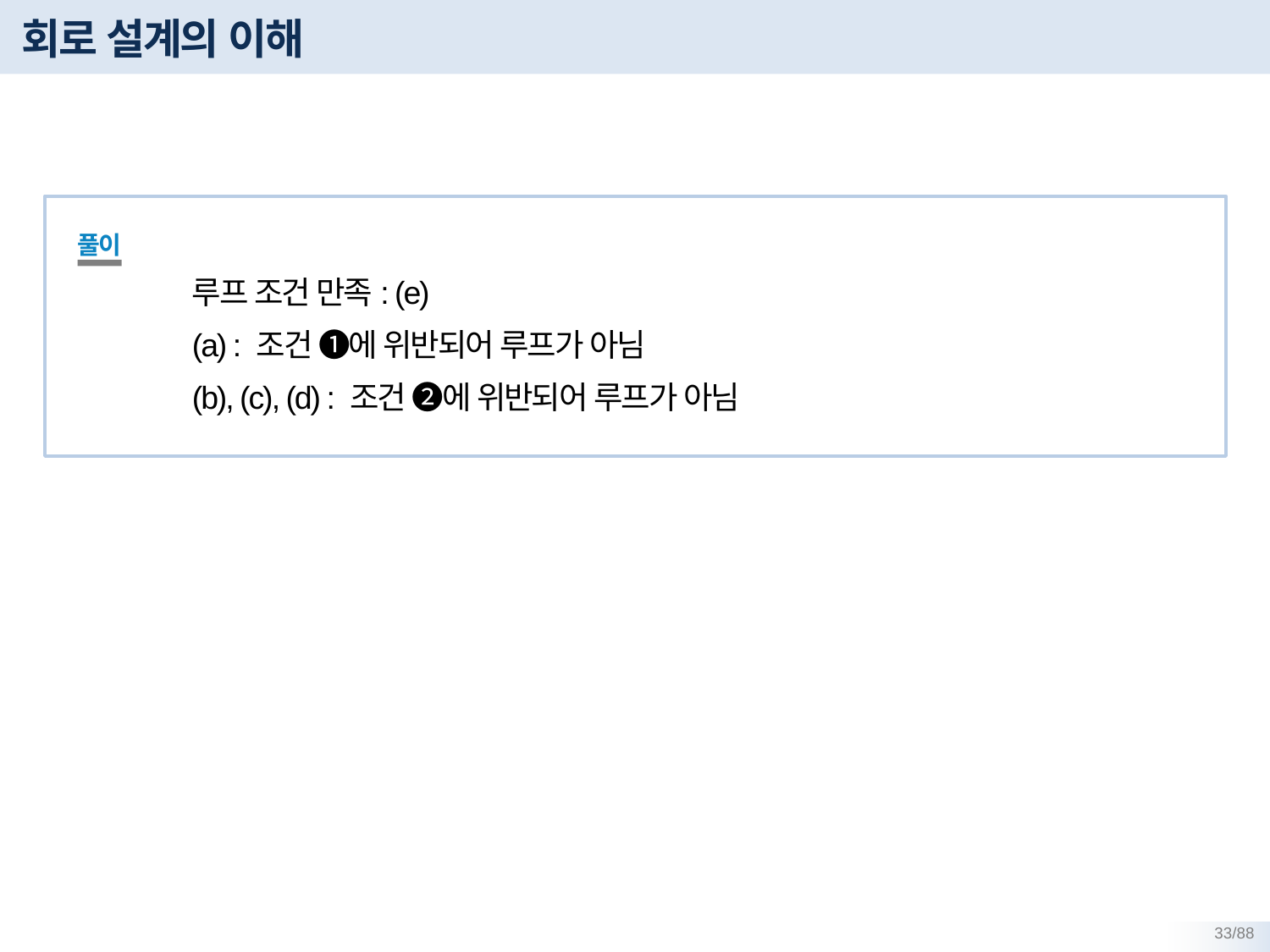

# 회로 설계의 이해

풀이

루프 조건 만족: (e)
(a) : 조건 ❶에 위반되어 루프가 아님
(b), (c), (d) : 조건 ❷에 위반되어 루프가 아님